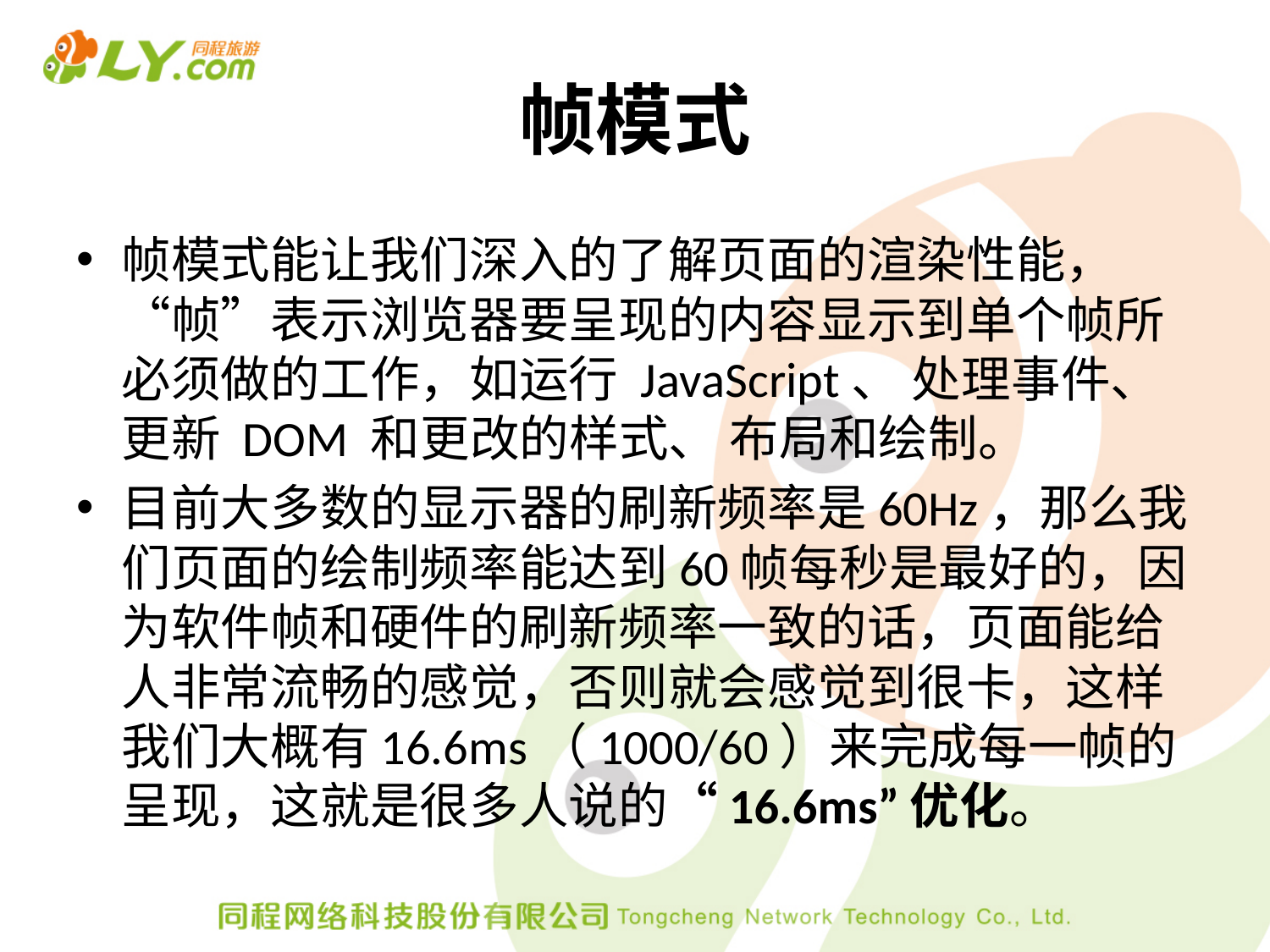

# 帧模式
帧模式能让我们深入的了解页面的渲染性能，“帧”表示浏览器要呈现的内容显示到单个帧所必须做的工作，如运行 JavaScript、 处理事件、 更新 DOM 和更改的样式、 布局和绘制。
目前大多数的显示器的刷新频率是60Hz，那么我们页面的绘制频率能达到60帧每秒是最好的，因为软件帧和硬件的刷新频率一致的话，页面能给人非常流畅的感觉，否则就会感觉到很卡，这样我们大概有16.6ms（1000/60）来完成每一帧的呈现，这就是很多人说的“16.6ms”优化。